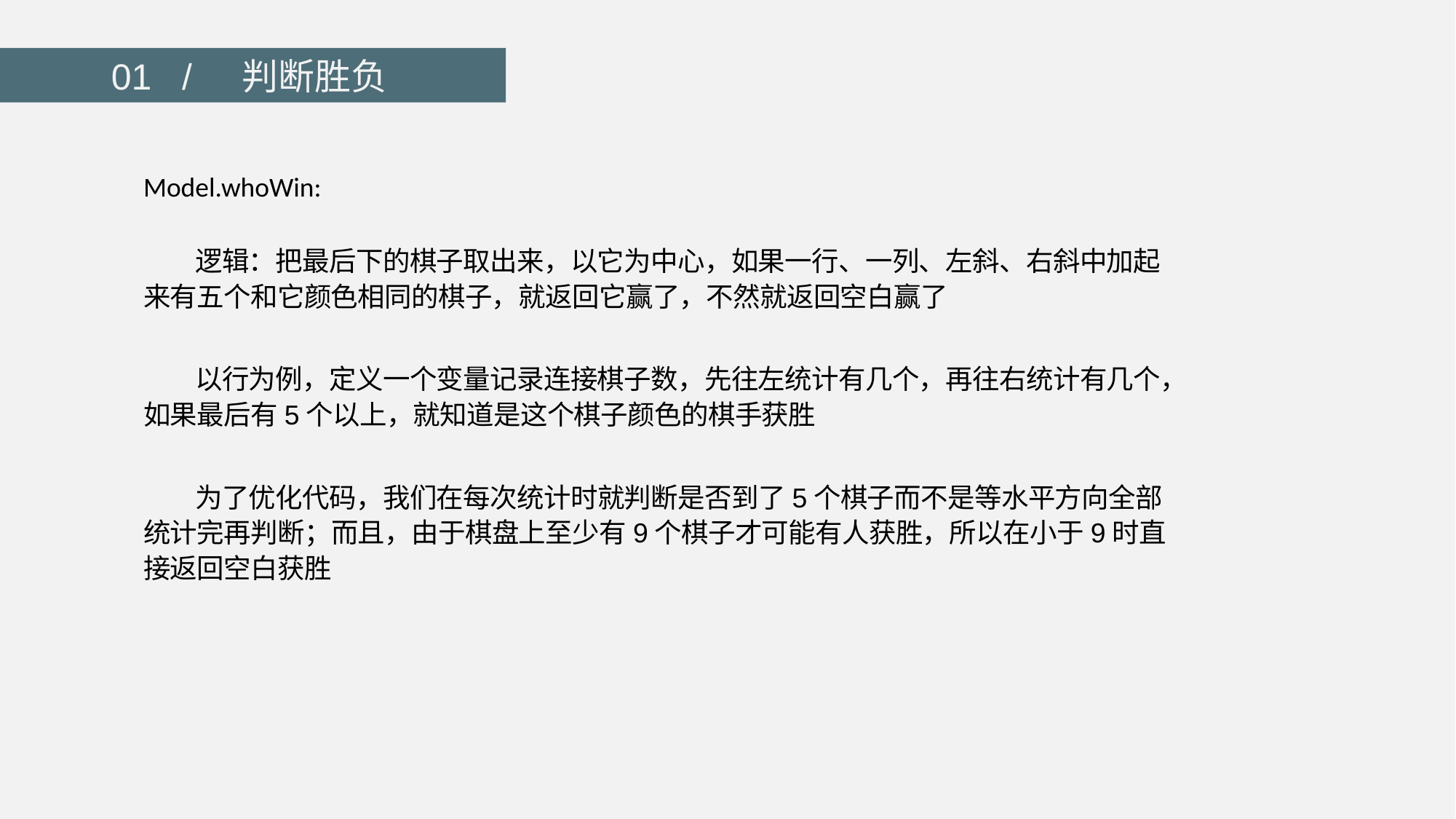

01   /    判断胜负
Model.whoWin:

逻辑：把最后下的棋子取出来，以它为中心，如果一行、一列、左斜、右斜中加起来有五个和它颜色相同的棋子，就返回它赢了，不然就返回空白赢了

以行为例，定义一个变量记录连接棋子数，先往左统计有几个，再往右统计有几个，如果最后有5个以上，就知道是这个棋子颜色的棋手获胜

为了优化代码，我们在每次统计时就判断是否到了5个棋子而不是等水平方向全部统计完再判断；而且，由于棋盘上至少有9个棋子才可能有人获胜，所以在小于9时直接返回空白获胜